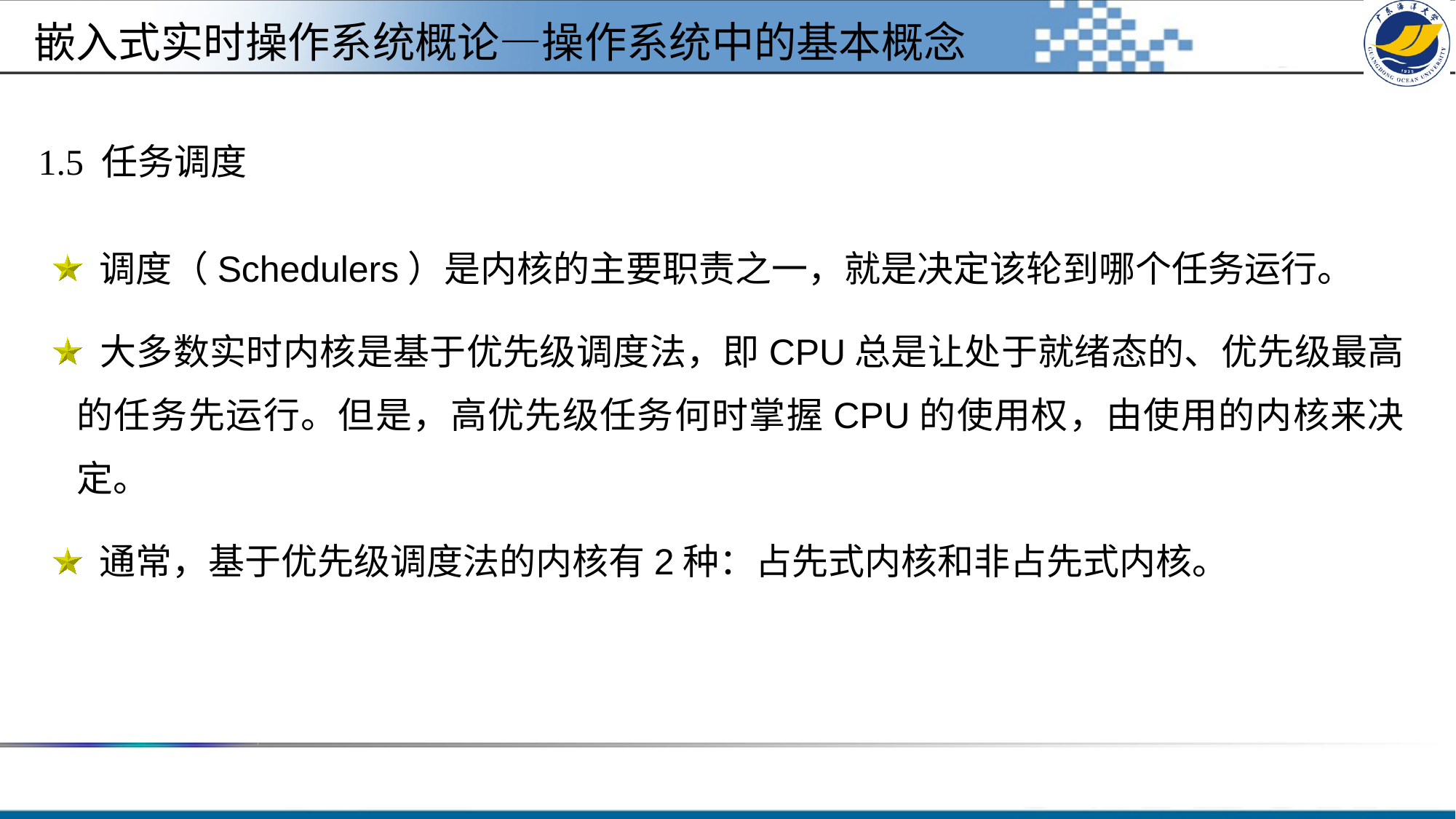

嵌入式实时操作系统概论—操作系统中的基本概念
 1.5 任务调度
 调度（Schedulers）是内核的主要职责之一，就是决定该轮到哪个任务运行。
 大多数实时内核是基于优先级调度法，即CPU总是让处于就绪态的、优先级最高的任务先运行。但是，高优先级任务何时掌握CPU的使用权，由使用的内核来决定。
 通常，基于优先级调度法的内核有2种：占先式内核和非占先式内核。
10